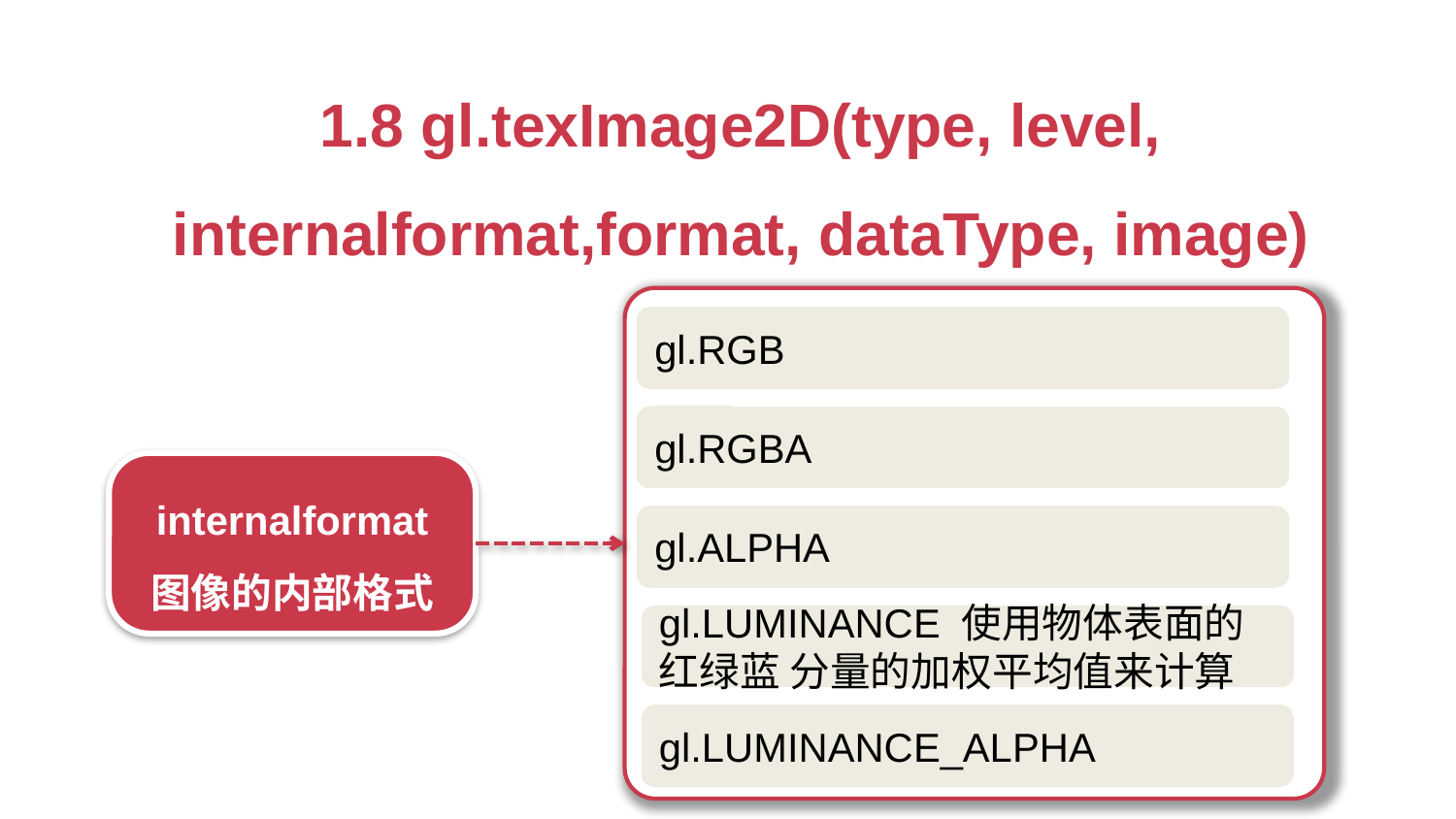

1.8 gl.texImage2D(type, level, internalformat,format, dataType, image)

gl.RGB
gl.RGBA
internalformat 图像的内部格式
gl.ALPHA
gl.LUMINANCE 使用物体表面的 红绿蓝 分量的加权平均值来计算
gl.LUMINANCE_ALPHA